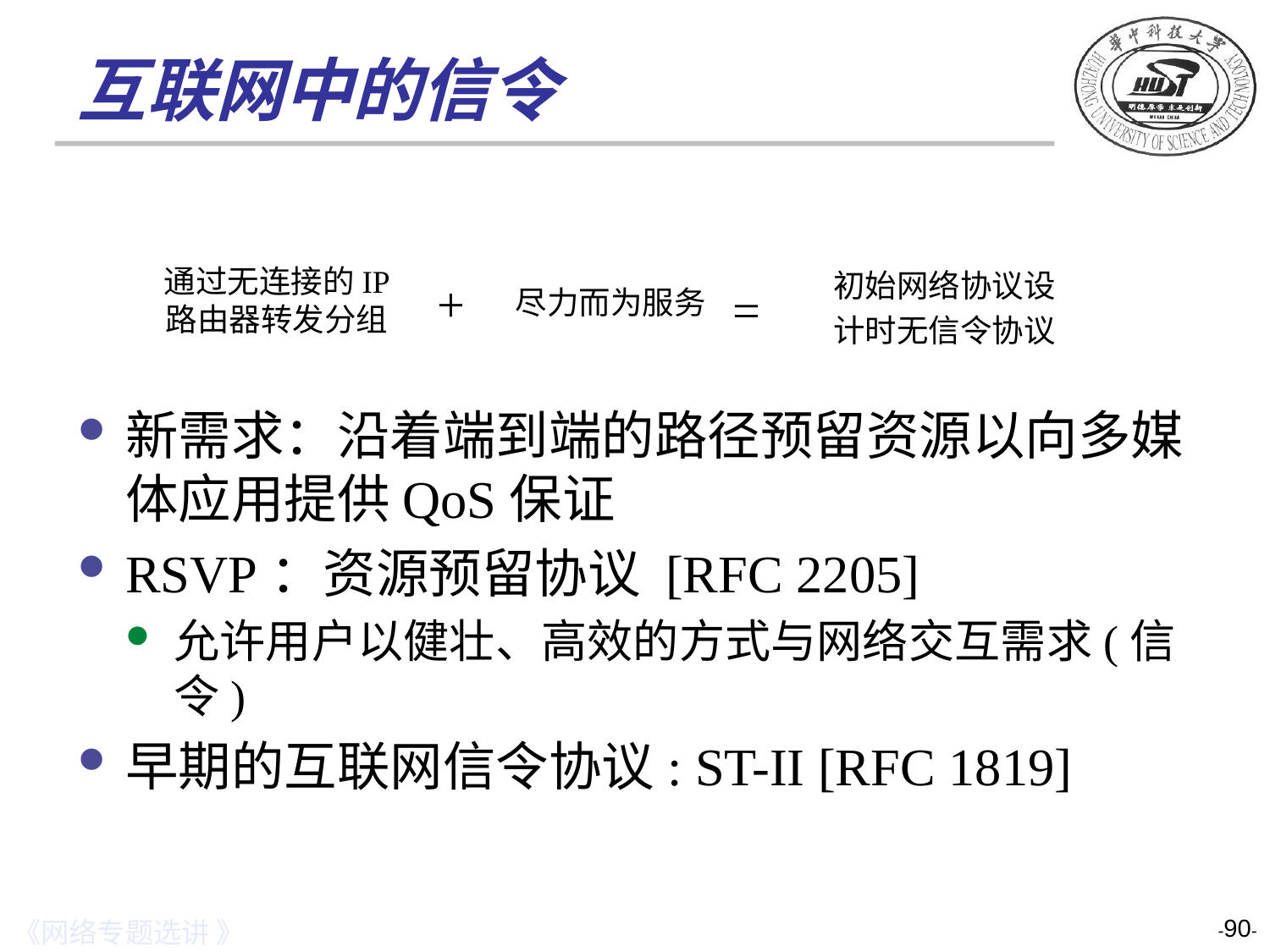

# 互联网中的信令
通过无连接的IP
路由器转发分组
初始网络协议设
计时无信令协议

+
=
尽力而为服务
新需求：沿着端到端的路径预留资源以向多媒体应用提供QoS保证
RSVP：资源预留协议 [RFC 2205]
允许用户以健壮、高效的方式与网络交互需求(信令)
早期的互联网信令协议: ST-II [RFC 1819]

-90-
《网络专题选讲 》